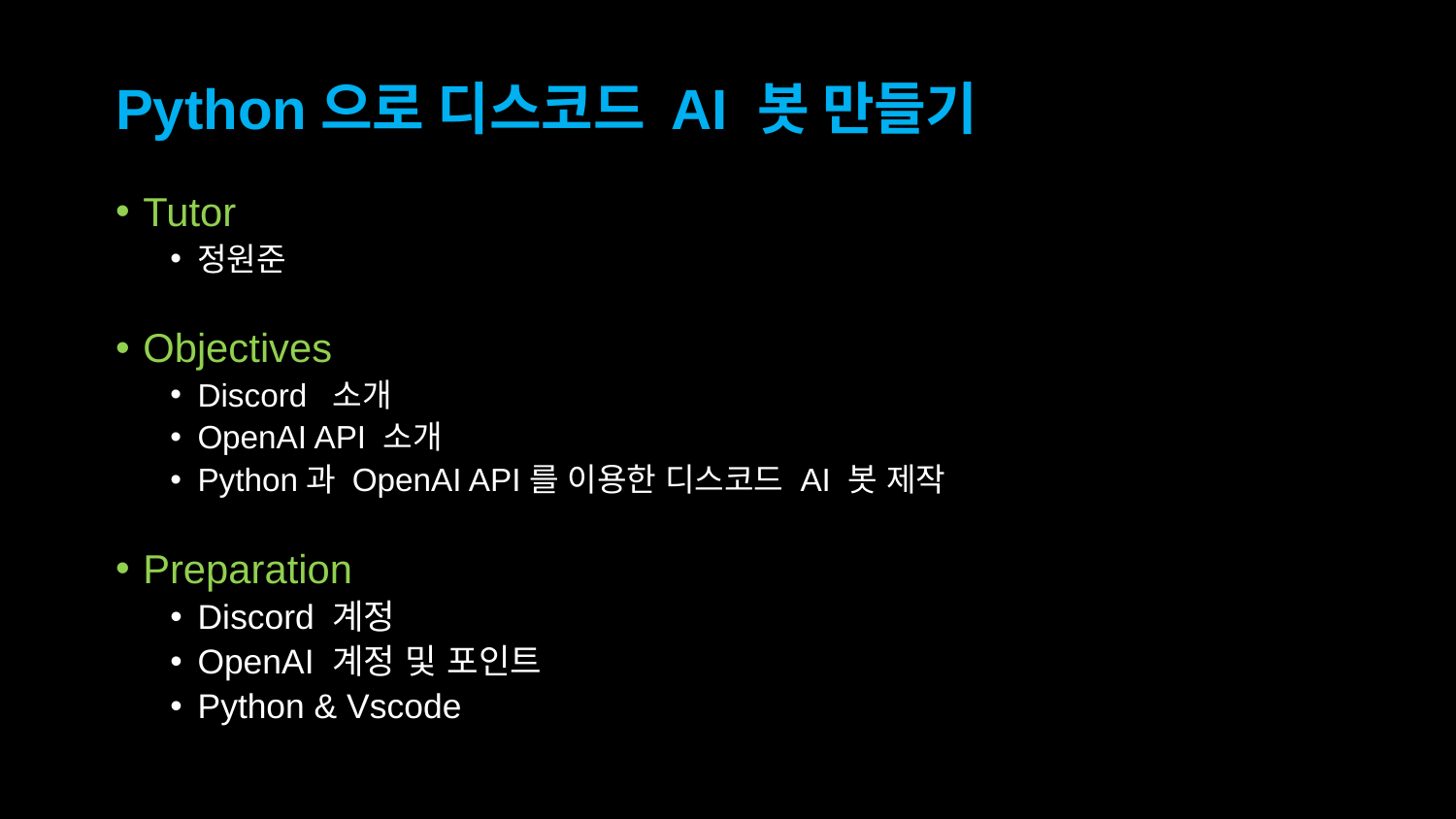

# Python으로 디스코드 AI 봇 만들기
Tutor
정원준
Objectives
Discord  소개
OpenAI API 소개
Python과 OpenAI API를 이용한 디스코드 AI 봇 제작
Preparation
Discord​ 계정
OpenAI 계정 및 포인트
Python & Vscode